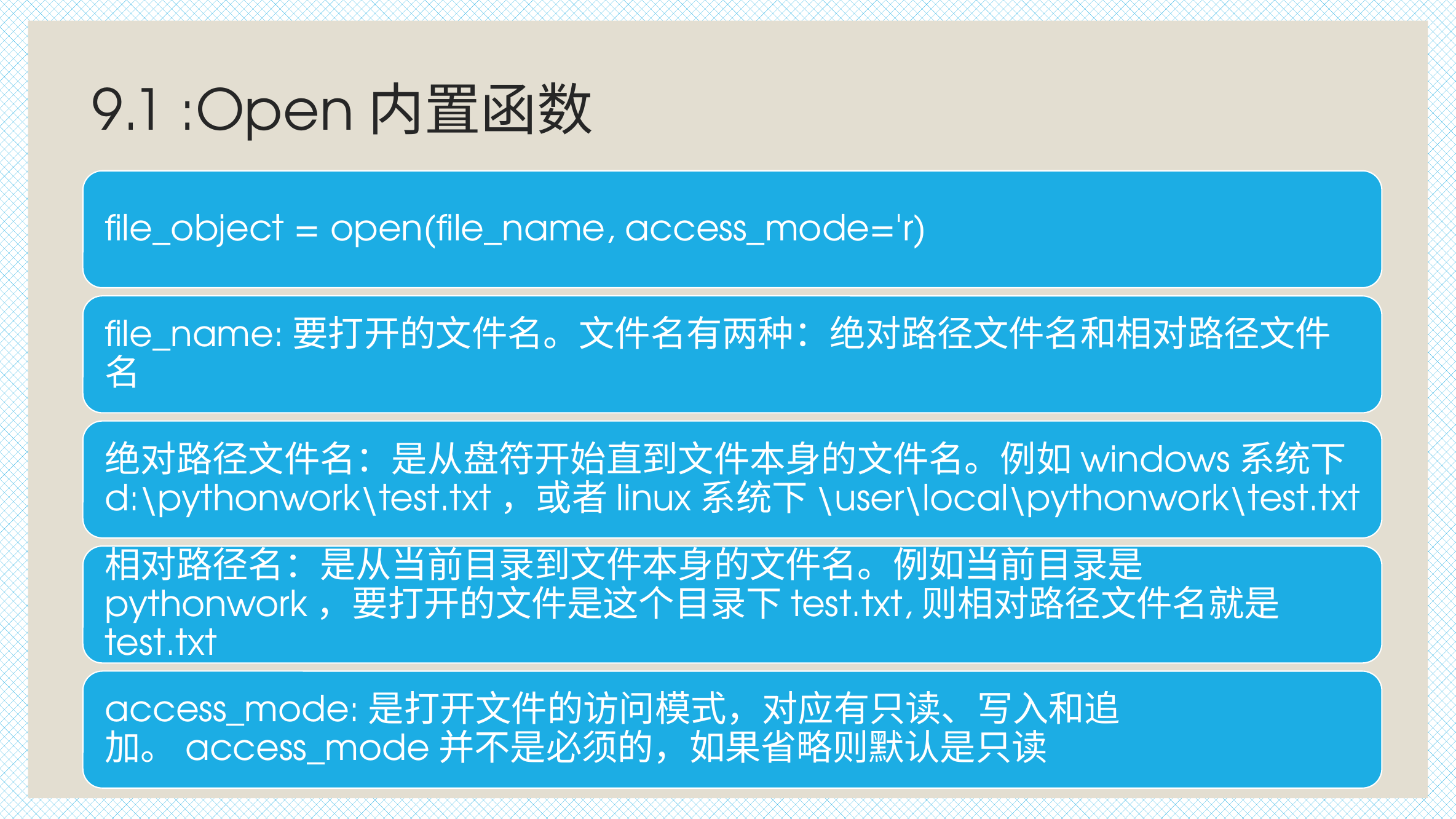

# 9.1 :Open内置函数
file_object = open(file_name, access_mode='r)
file_name:要打开的文件名。文件名有两种：绝对路径文件名和相对路径文件名
绝对路径文件名：是从盘符开始直到文件本身的文件名。例如windows系统下d:\pythonwork\test.txt，或者linux系统下\user\local\pythonwork\test.txt
相对路径名：是从当前目录到文件本身的文件名。例如当前目录是pythonwork，要打开的文件是这个目录下test.txt,则相对路径文件名就是test.txt
access_mode:是打开文件的访问模式，对应有只读、写入和追加。access_mode并不是必须的，如果省略则默认是只读